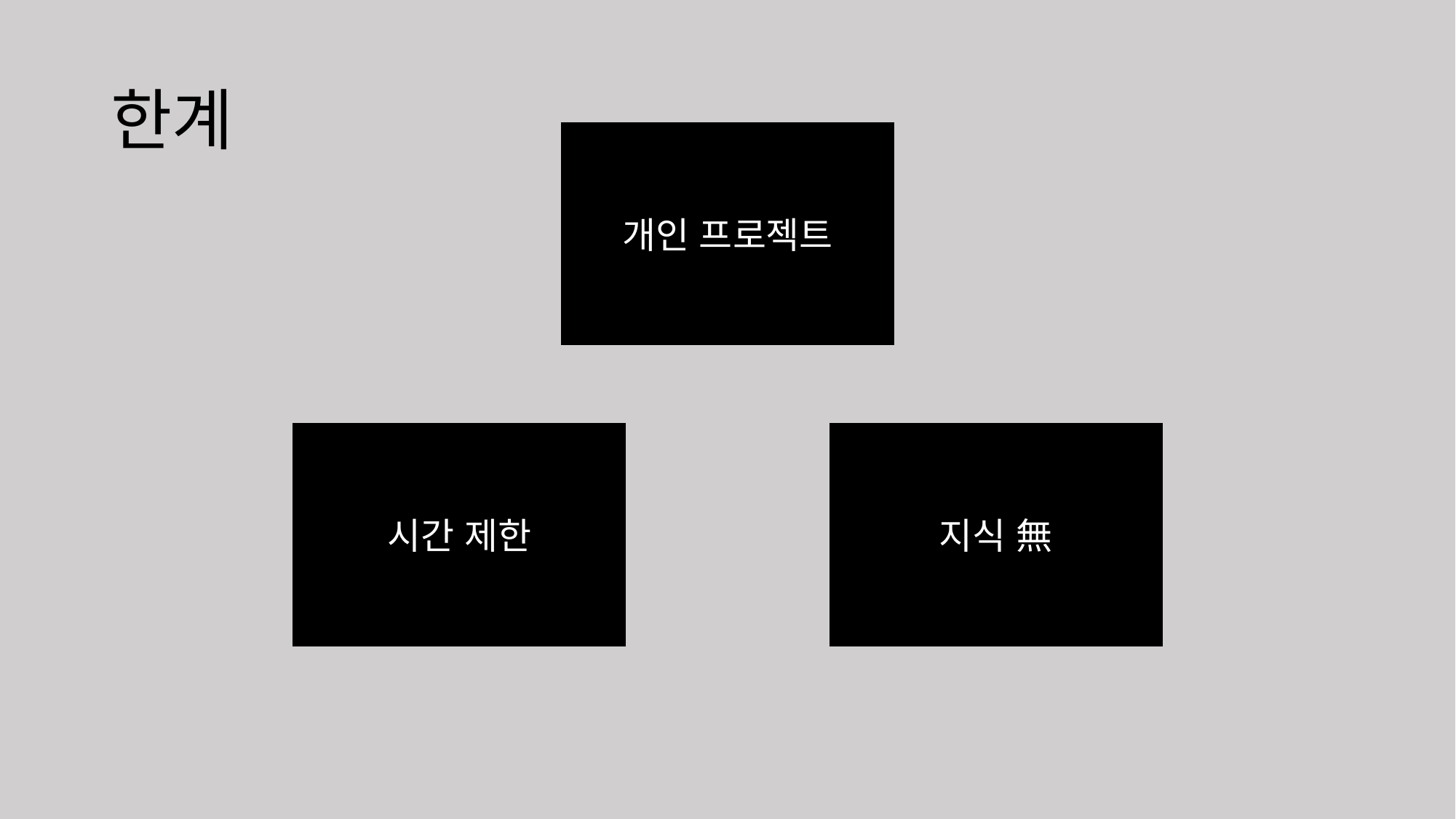

# 한계
개인 프로젝트
시간 제한
지식 無